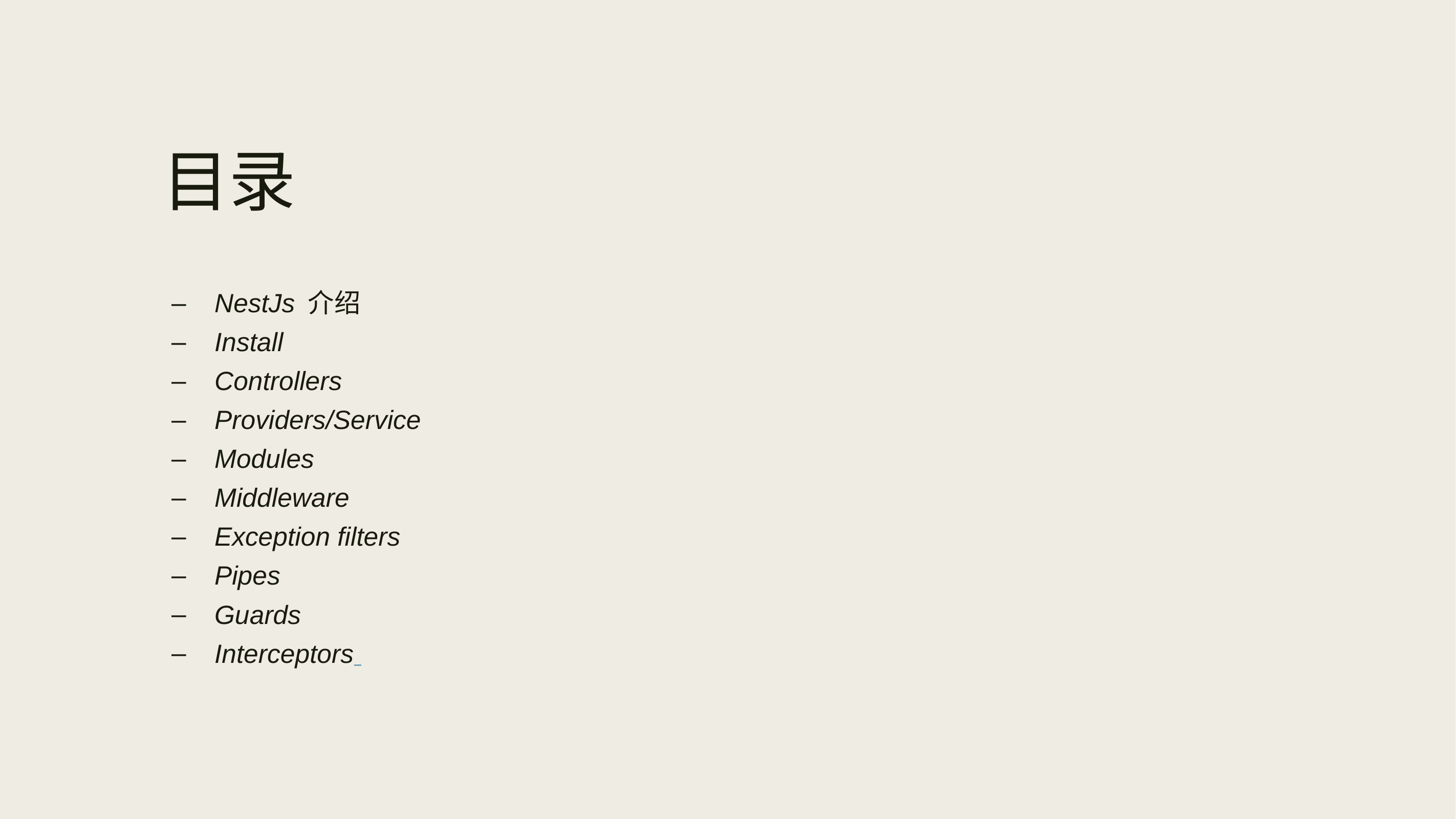

# 目录

NestJs 介绍
Install
Controllers
Providers/Service
Modules
Middleware
Exception filters
Pipes
Guards
Interceptors

2